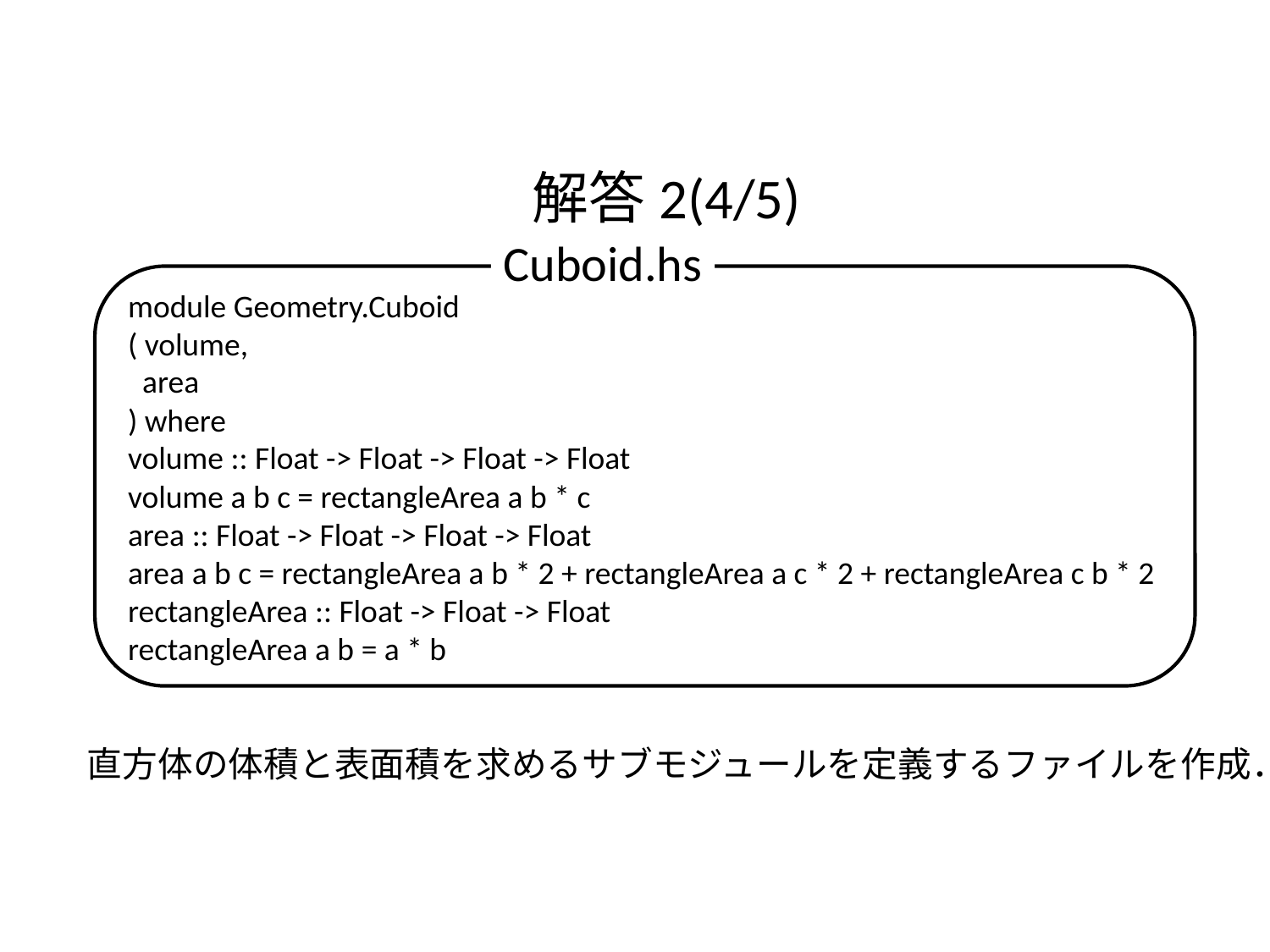

解答2(4/5)
Cuboid.hs
module Geometry.Cuboid
( volume,
  area
) where
volume :: Float -> Float -> Float -> Float
volume a b c = rectangleArea a b * c
area :: Float -> Float -> Float -> Float
area a b c = rectangleArea a b * 2 + rectangleArea a c * 2 + rectangleArea c b * 2
rectangleArea :: Float -> Float -> Float
rectangleArea a b = a * b
直方体の体積と表面積を求めるサブモジュールを定義するファイルを作成．